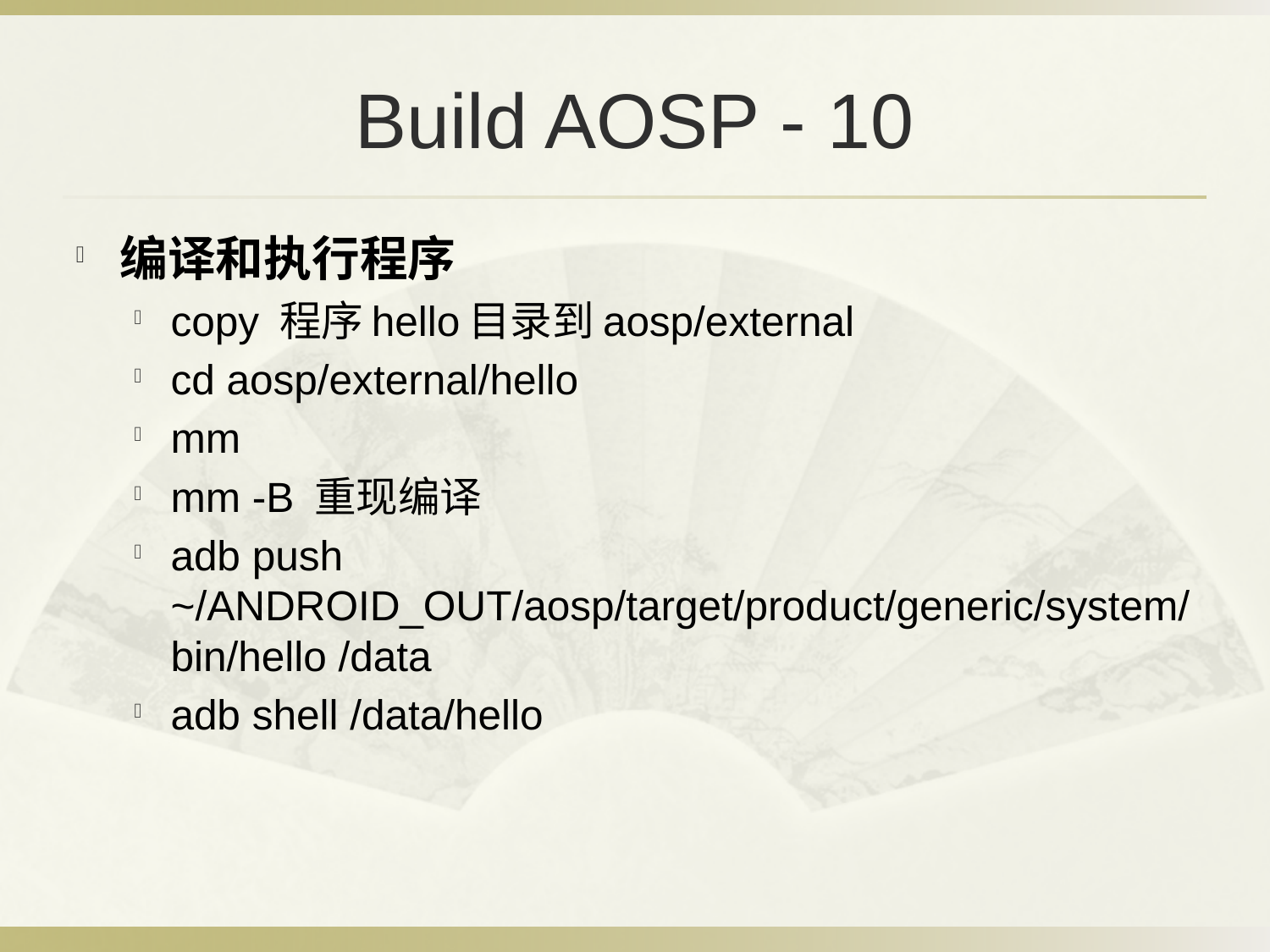

# Build AOSP - 10
编译和执行程序
copy 程序hello目录到aosp/external
cd aosp/external/hello
mm
mm -B 重现编译
adb push ~/ANDROID_OUT/aosp/target/product/generic/system/bin/hello /data
adb shell /data/hello